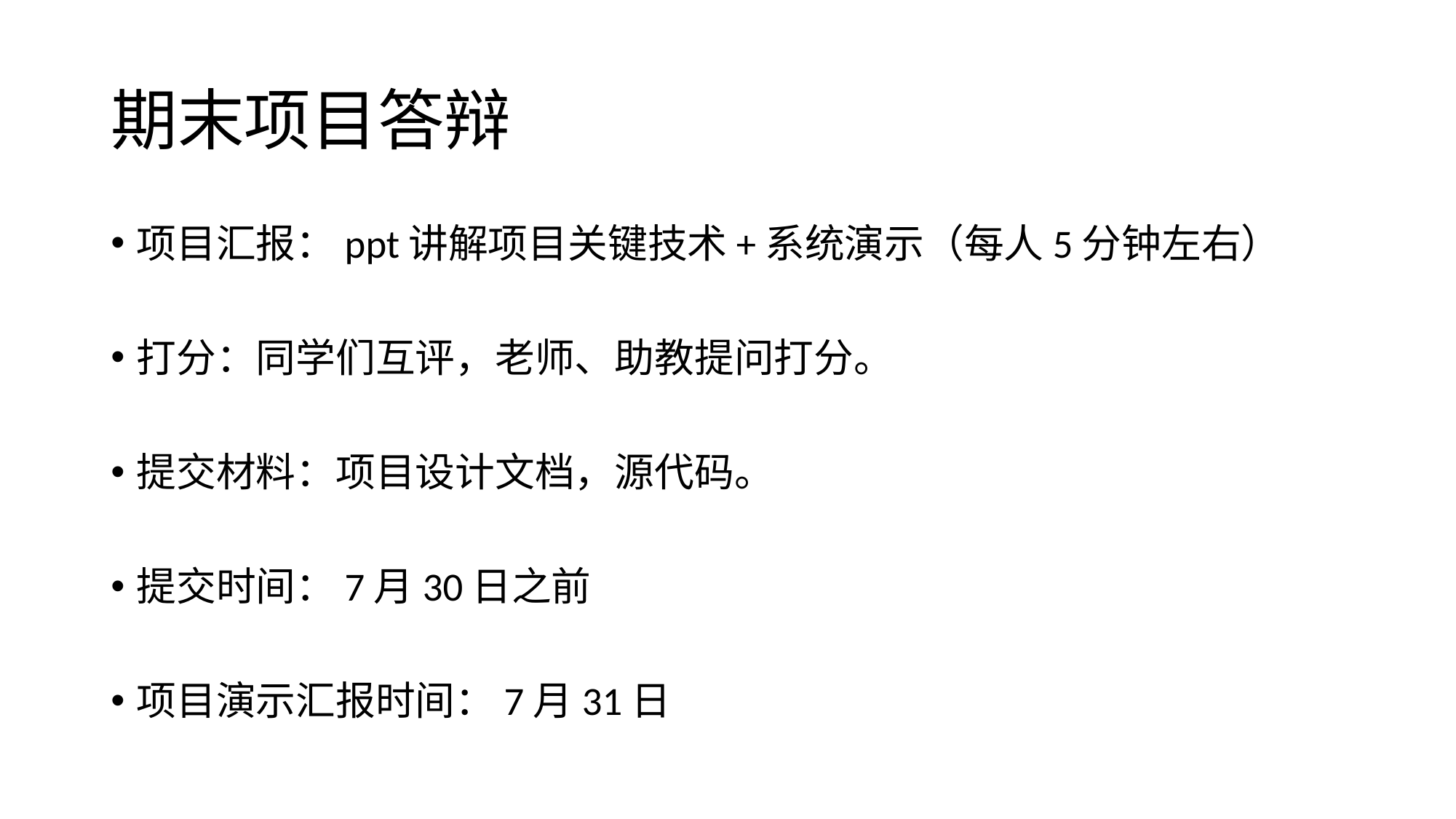

# 期末项目答辩
项目汇报：ppt讲解项目关键技术+系统演示（每人5分钟左右）

打分：同学们互评，老师、助教提问打分。

提交材料：项目设计文档，源代码。

提交时间：7月30日之前

项目演示汇报时间：7月31日